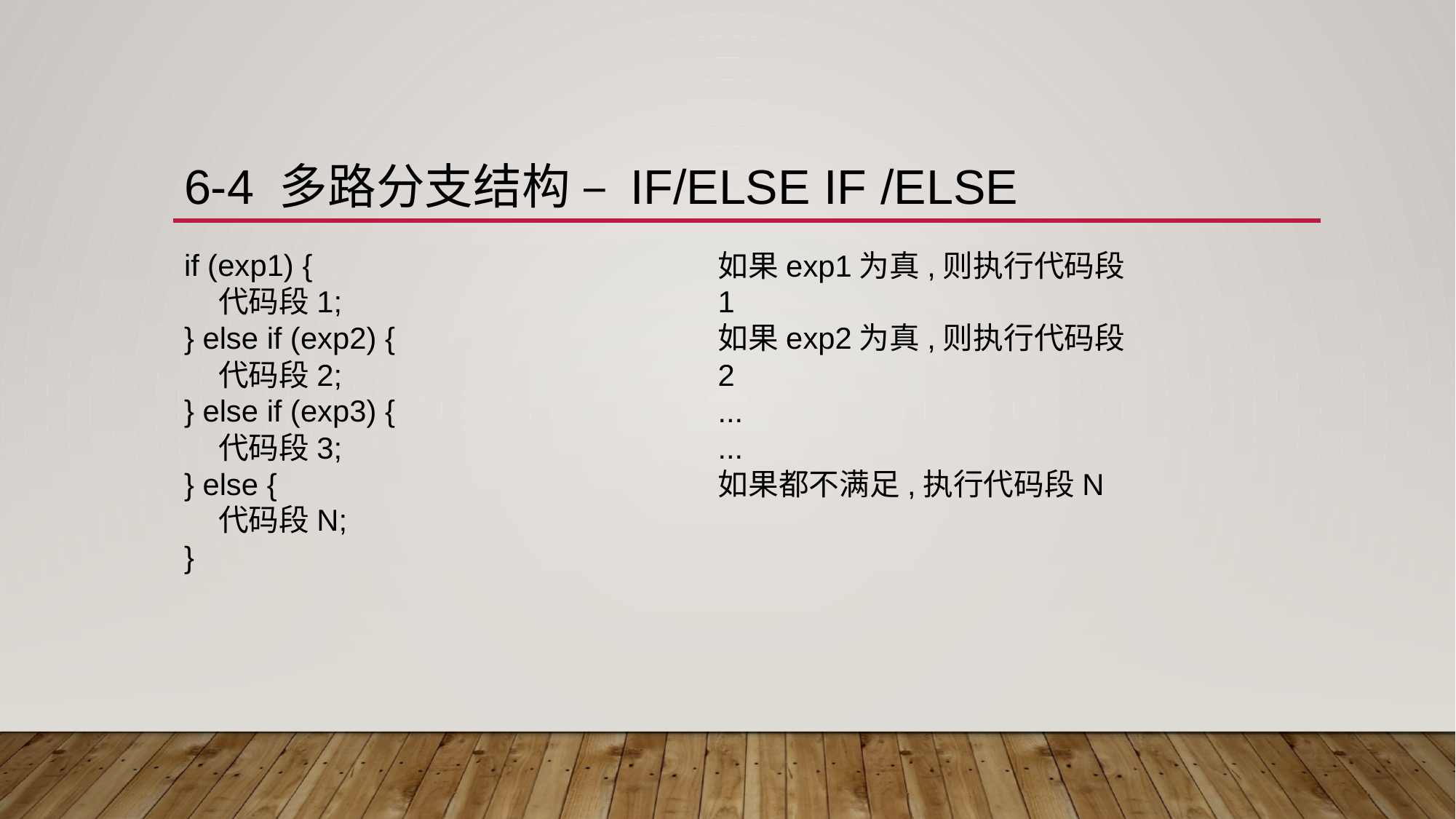

# 6-4 多路分支结构 – if/else if /else
if (exp1) {
    代码段1;
} else if (exp2) {
    代码段2;
} else if (exp3) {
    代码段3;
} else {
    代码段N;
}
如果exp1为真,则执行代码段1
如果exp2为真,则执行代码段2
...
...
如果都不满足,执行代码段N